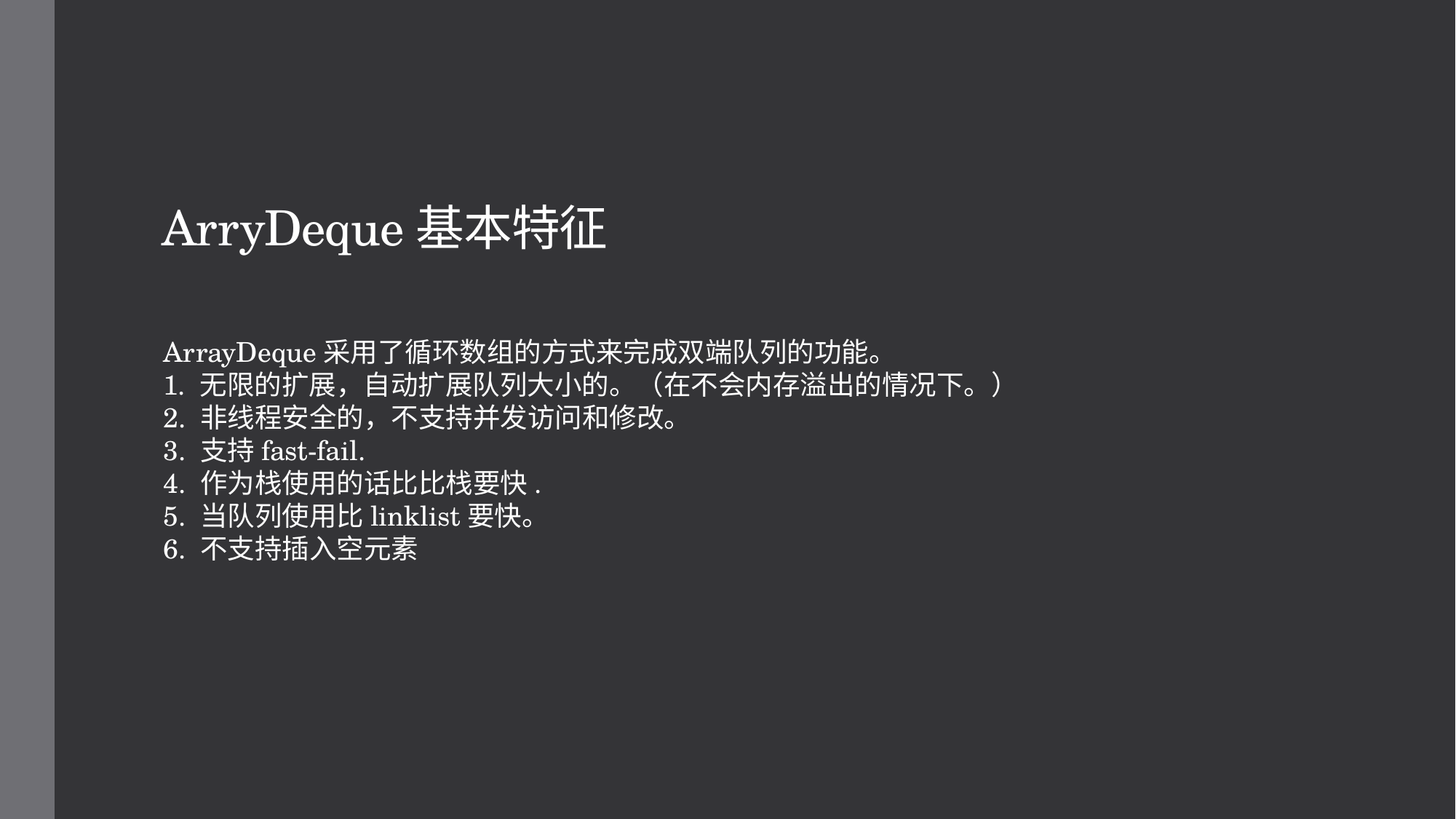

# ArryDeque基本特征
ArrayDeque采用了循环数组的方式来完成双端队列的功能。 
1. 无限的扩展，自动扩展队列大小的。（在不会内存溢出的情况下。） 
2. 非线程安全的，不支持并发访问和修改。 
3. 支持fast-fail. 
4. 作为栈使用的话比比栈要快. 
5. 当队列使用比linklist要快。 
6. 不支持插入空元素